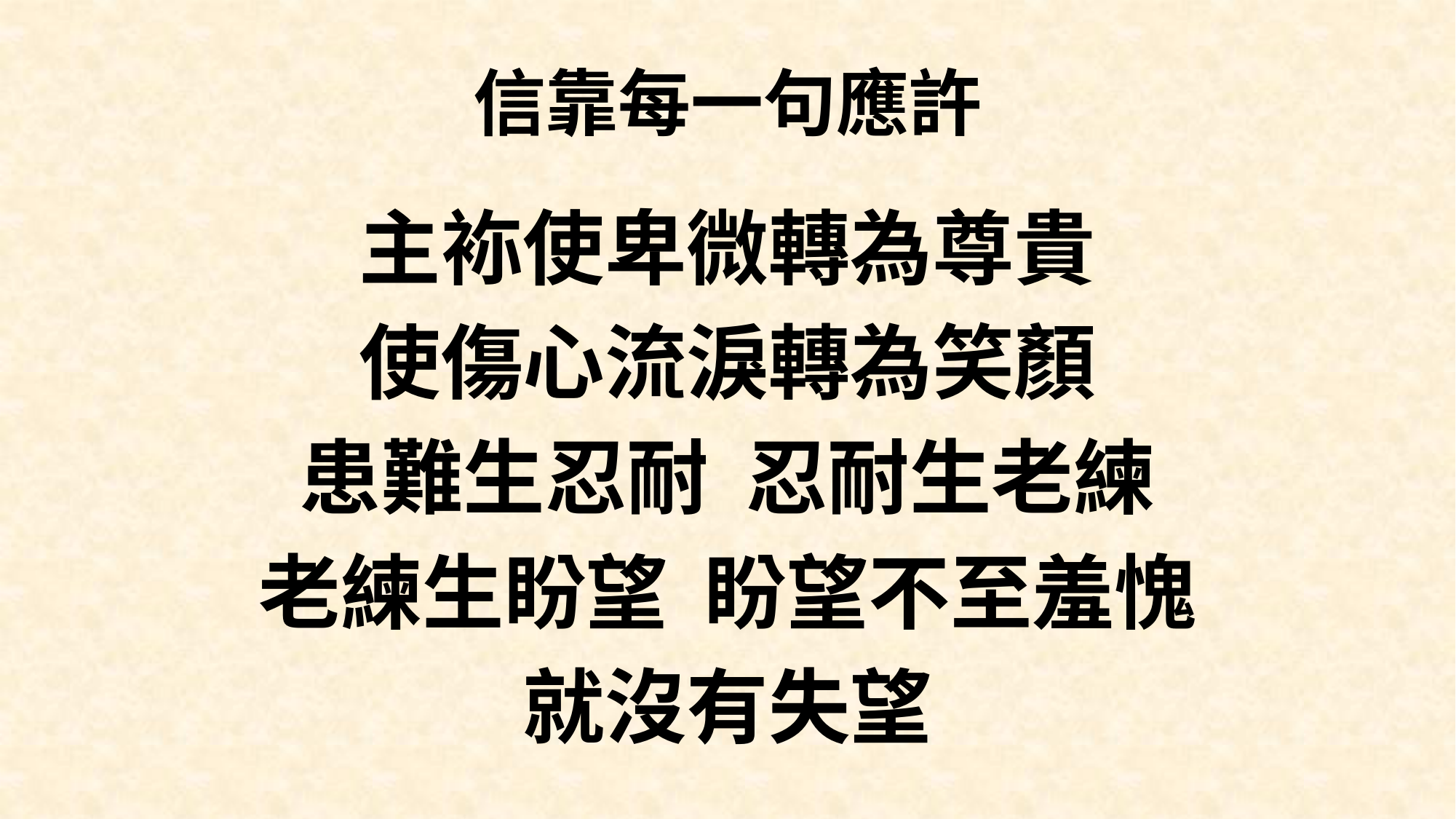

# 信靠每一句應許
主袮使卑微轉為尊貴
使傷心流淚轉為笑顏
患難生忍耐  忍耐生老練
老練生盼望  盼望不至羞愧
就沒有失望